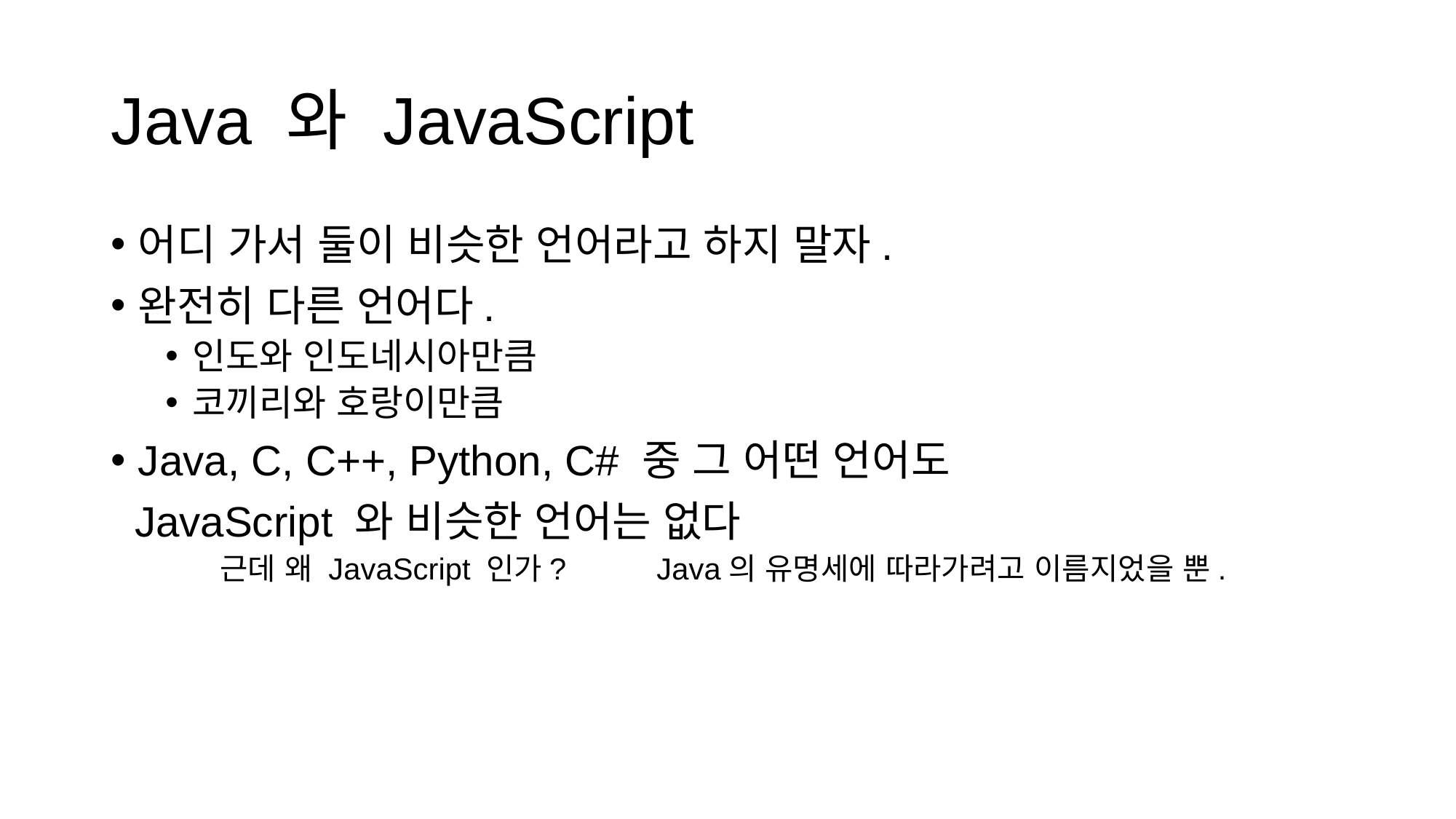

# Java 와 JavaScript
어디 가서 둘이 비슷한 언어라고 하지 말자.
완전히 다른 언어다.
인도와 인도네시아만큼
코끼리와 호랑이만큼
Java, C, C++, Python, C# 중 그 어떤 언어도
  JavaScript 와 비슷한 언어는 없다
근데 왜 JavaScript 인가?	Java의 유명세에 따라가려고 이름지었을 뿐.